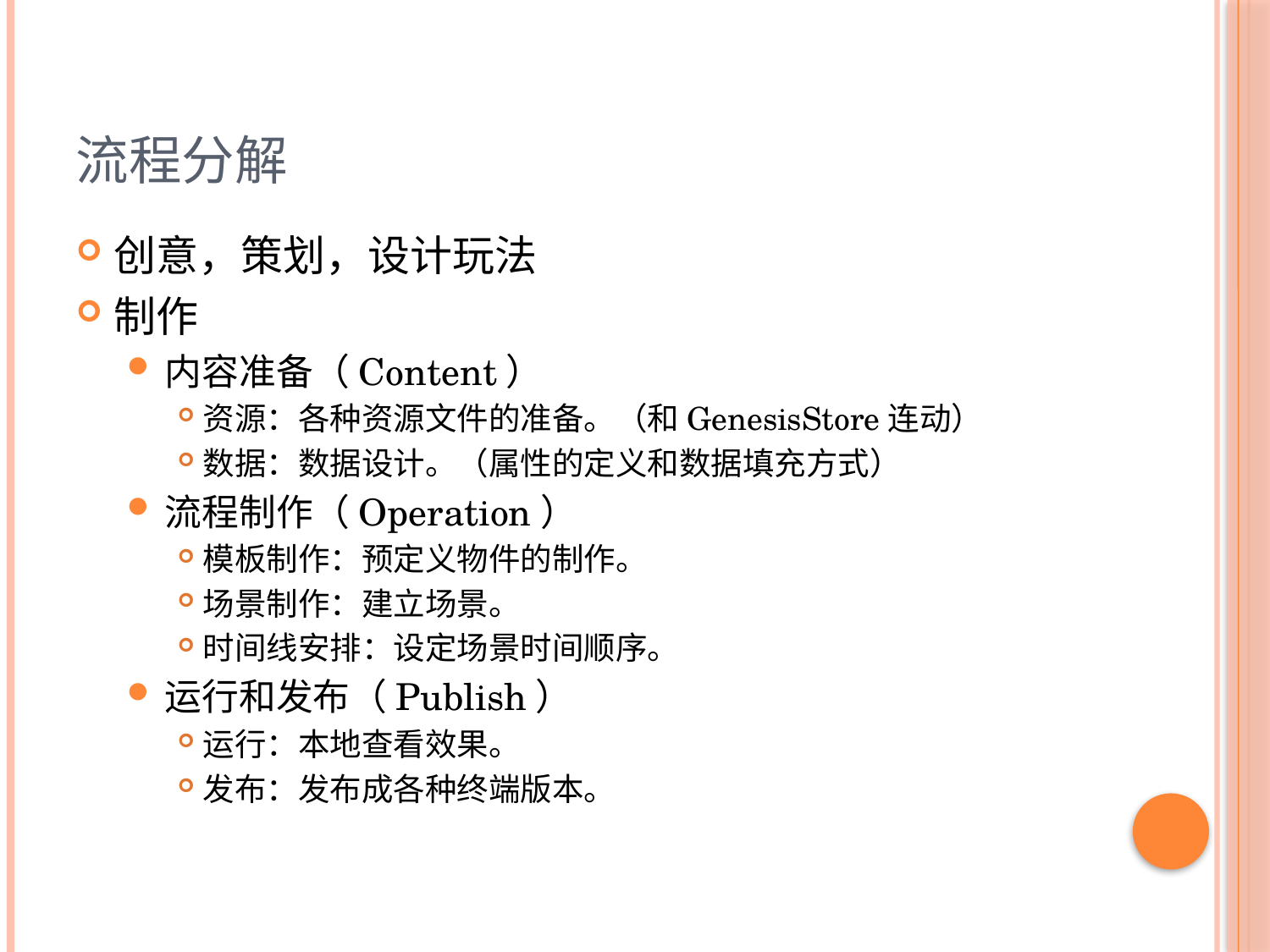

# 流程分解
创意，策划，设计玩法
制作
内容准备（Content）
资源：各种资源文件的准备。（和GenesisStore连动）
数据：数据设计。（属性的定义和数据填充方式）
流程制作（Operation）
模板制作：预定义物件的制作。
场景制作：建立场景。
时间线安排：设定场景时间顺序。
运行和发布（Publish）
运行：本地查看效果。
发布：发布成各种终端版本。